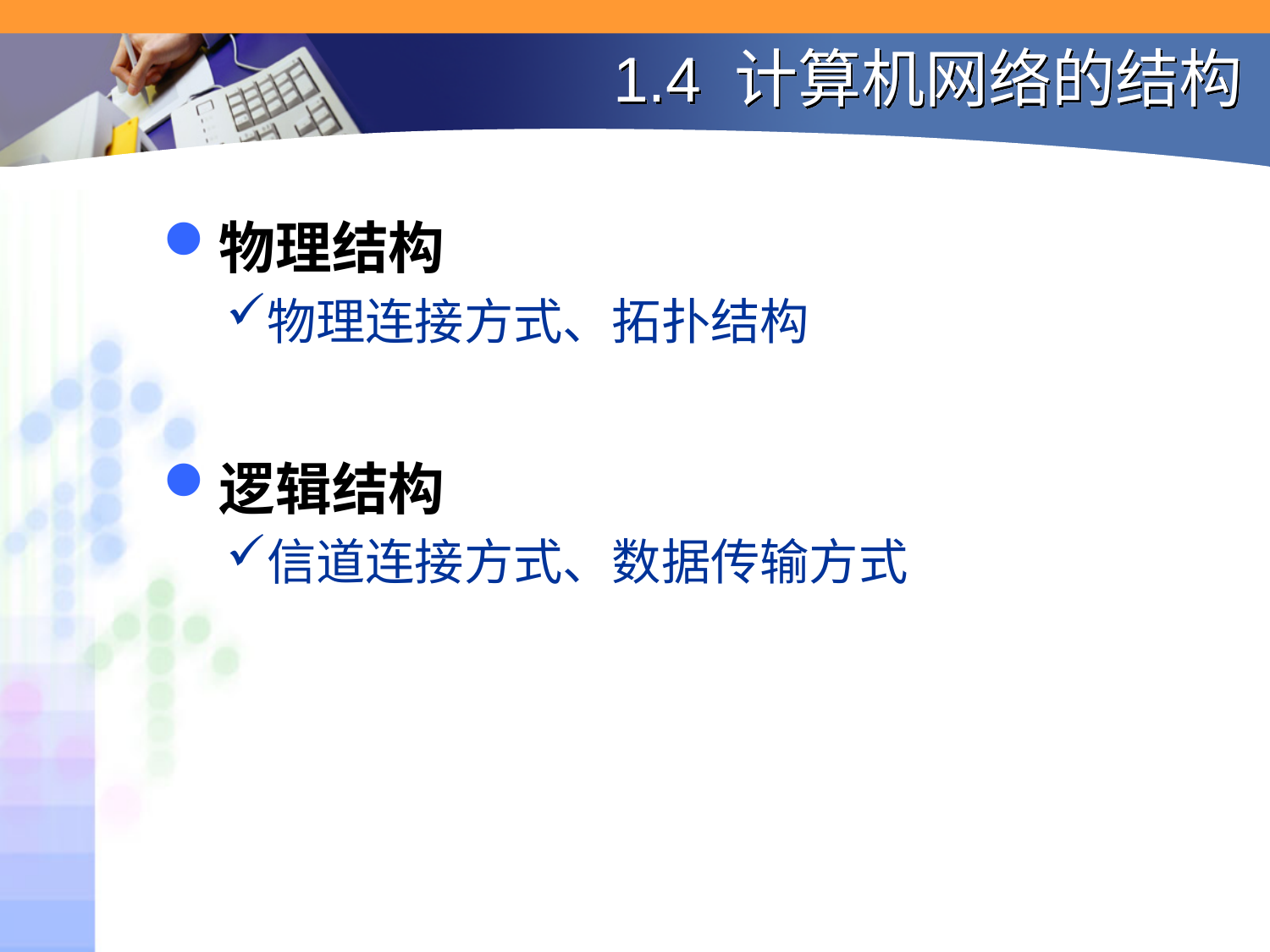

# 1.4 计算机网络的结构
物理结构
物理连接方式、拓扑结构

逻辑结构
信道连接方式、数据传输方式